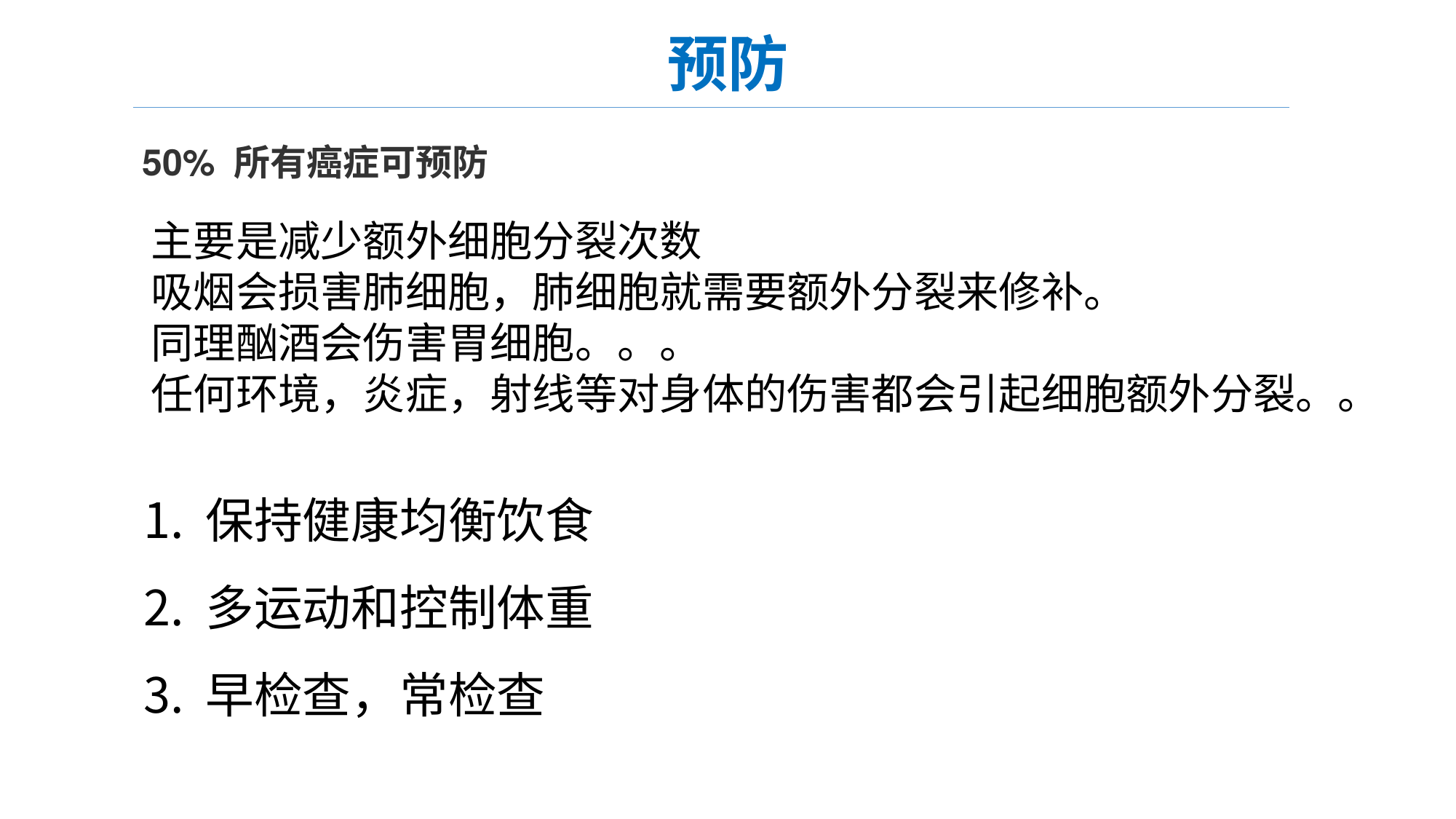

预防
50% 所有癌症可预防
主要是减少额外细胞分裂次数
吸烟会损害肺细胞，肺细胞就需要额外分裂来修补。
同理酗酒会伤害胃细胞。。。
任何环境，炎症，射线等对身体的伤害都会引起细胞额外分裂。。
保持健康均衡饮食
多运动和控制体重
早检查，常检查